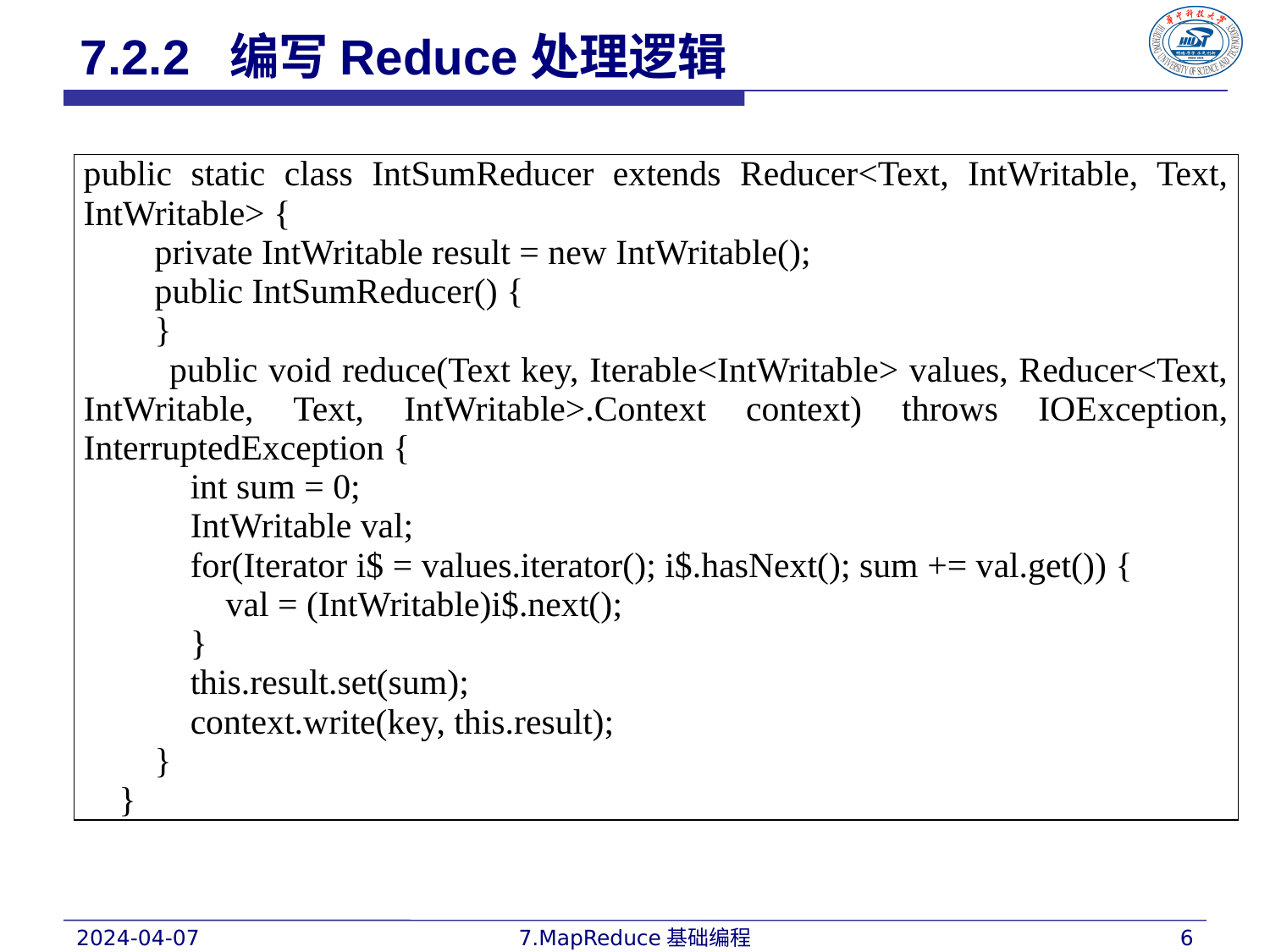

7.2.2  编写Reduce处理逻辑
| public static class IntSumReducer extends Reducer<Text, IntWritable, Text, IntWritable> { private IntWritable result = new IntWritable(); public IntSumReducer() { } public void reduce(Text key, Iterable<IntWritable> values, Reducer<Text, IntWritable, Text, IntWritable>.Context context) throws IOException, InterruptedException { int sum = 0; IntWritable val; for(Iterator i$ = values.iterator(); i$.hasNext(); sum += val.get()) { val = (IntWritable)i$.next(); } this.result.set(sum); context.write(key, this.result); } } |
| --- |
2024-04-07
7.MapReduce基础编程
6